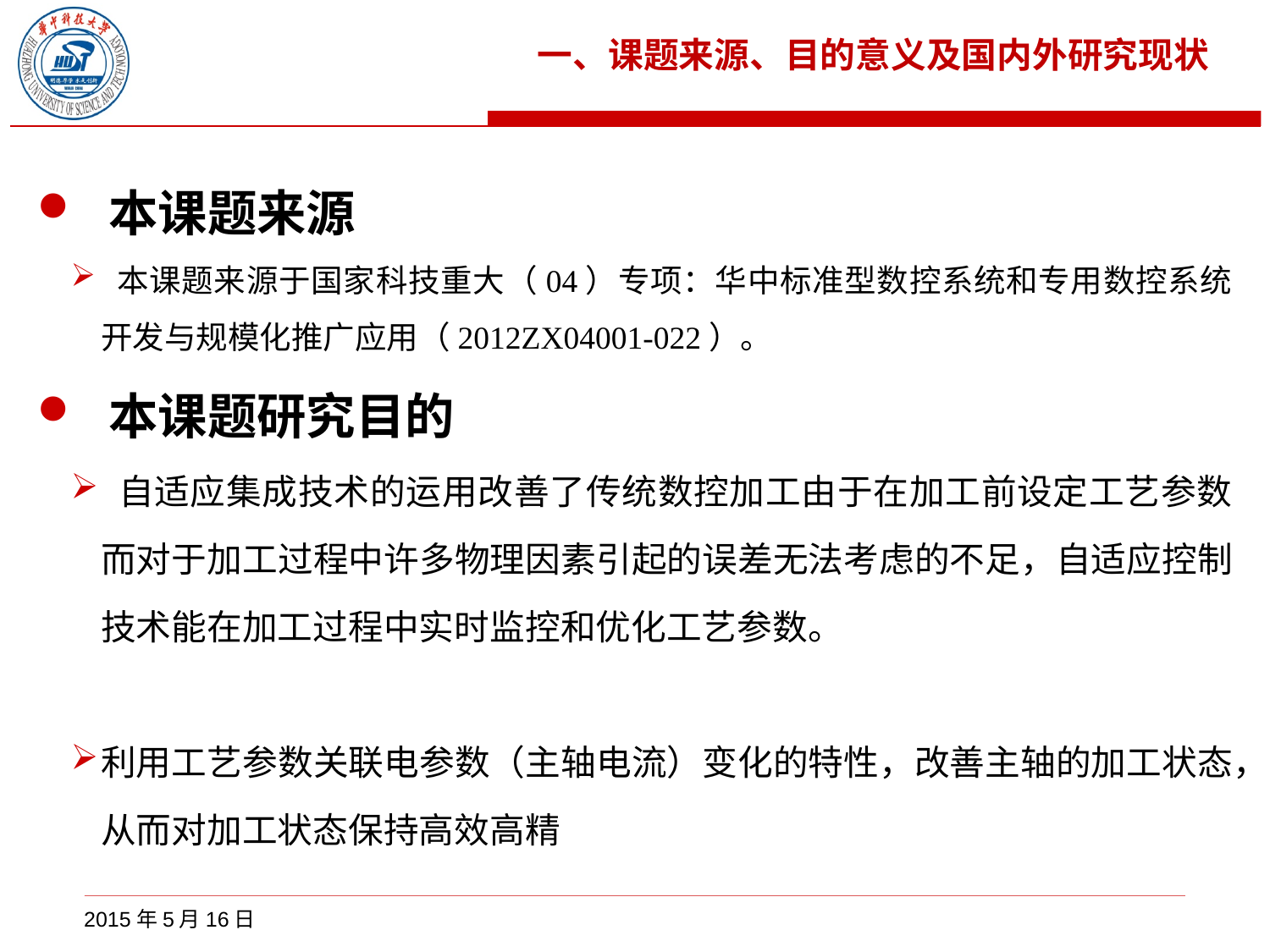

一、课题来源、目的意义及国内外研究现状

  本课题来源
 本课题来源于国家科技重大（04）专项：华中标准型数控系统和专用数控系统开发与规模化推广应用（2012ZX04001-022）。
  本课题研究目的
 自适应集成技术的运用改善了传统数控加工由于在加工前设定工艺参数而对于加工过程中许多物理因素引起的误差无法考虑的不足，自适应控制技术能在加工过程中实时监控和优化工艺参数。

利用工艺参数关联电参数（主轴电流）变化的特性，改善主轴的加工状态，从而对加工状态保持高效高精

2015年5月16日